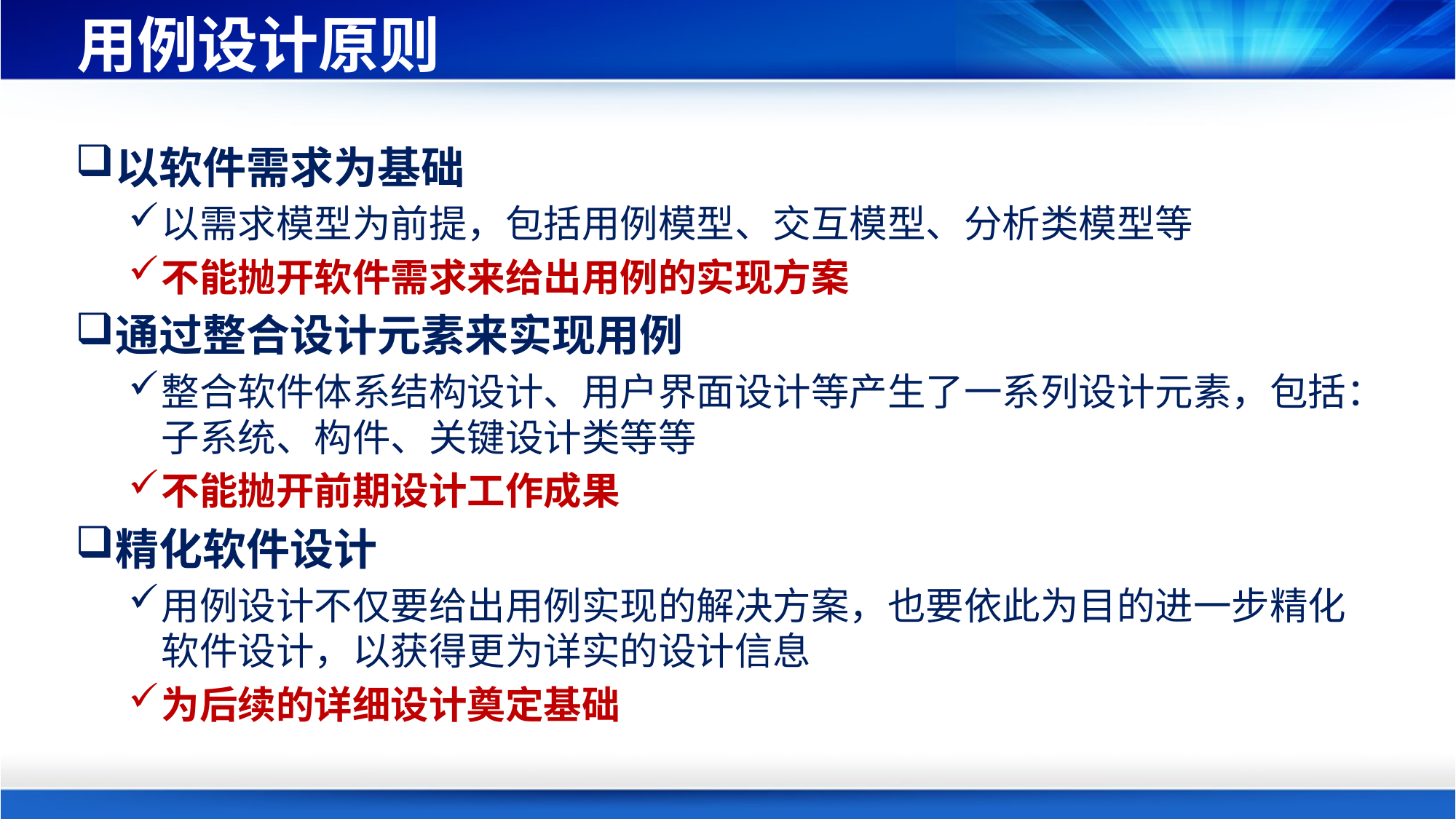

# 用例设计原则
以软件需求为基础
以需求模型为前提，包括用例模型、交互模型、分析类模型等
不能抛开软件需求来给出用例的实现方案
通过整合设计元素来实现用例
整合软件体系结构设计、用户界面设计等产生了一系列设计元素，包括：子系统、构件、关键设计类等等
不能抛开前期设计工作成果
精化软件设计
用例设计不仅要给出用例实现的解决方案，也要依此为目的进一步精化软件设计，以获得更为详实的设计信息
为后续的详细设计奠定基础